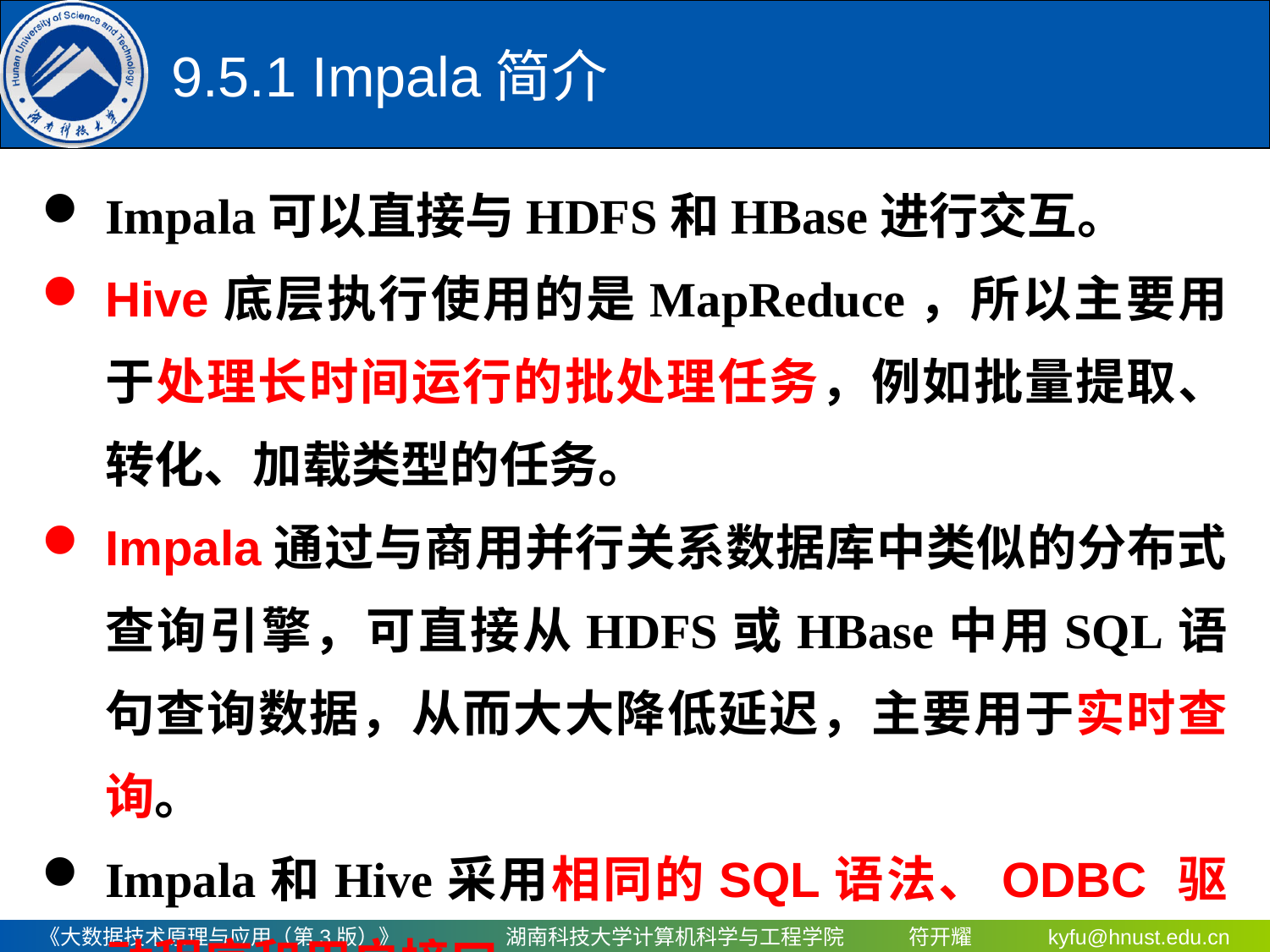

9.5.1 Impala简介
Impala可以直接与HDFS和HBase进行交互。
Hive底层执行使用的是MapReduce，所以主要用于处理长时间运行的批处理任务，例如批量提取、转化、加载类型的任务。
Impala通过与商用并行关系数据库中类似的分布式查询引擎，可直接从HDFS或HBase中用SQL语句查询数据，从而大大降低延迟，主要用于实时查询。
Impala和Hive采用相同的SQL语法、ODBC 驱动程序和用户接口。